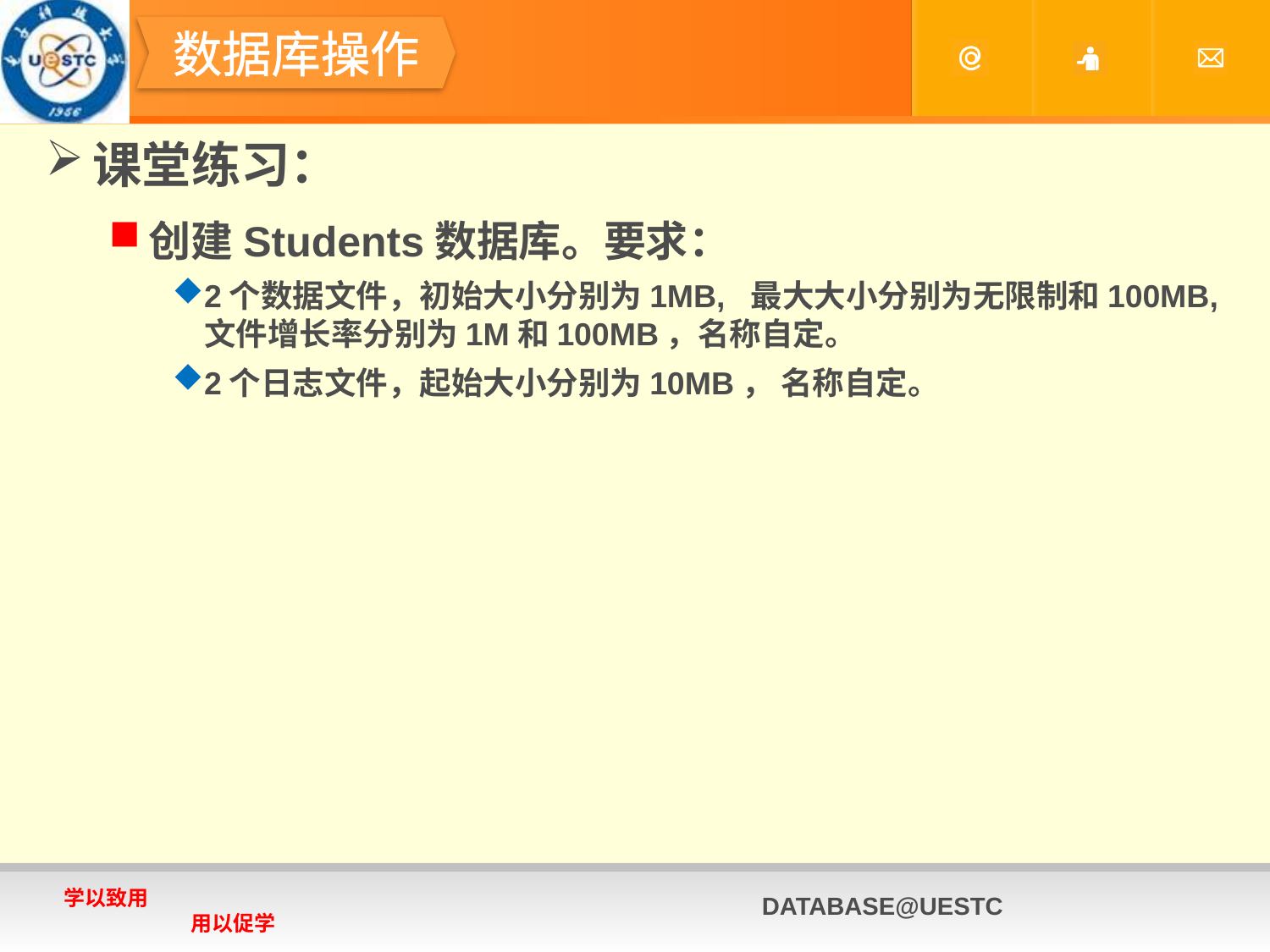

#
数据库操作
课堂练习：
创建Students数据库。要求：
2个数据文件，初始大小分别为1MB,  最大大小分别为无限制和100MB,文件增长率分别为1M和100MB，名称自定。
2个日志文件，起始大小分别为10MB， 名称自定。